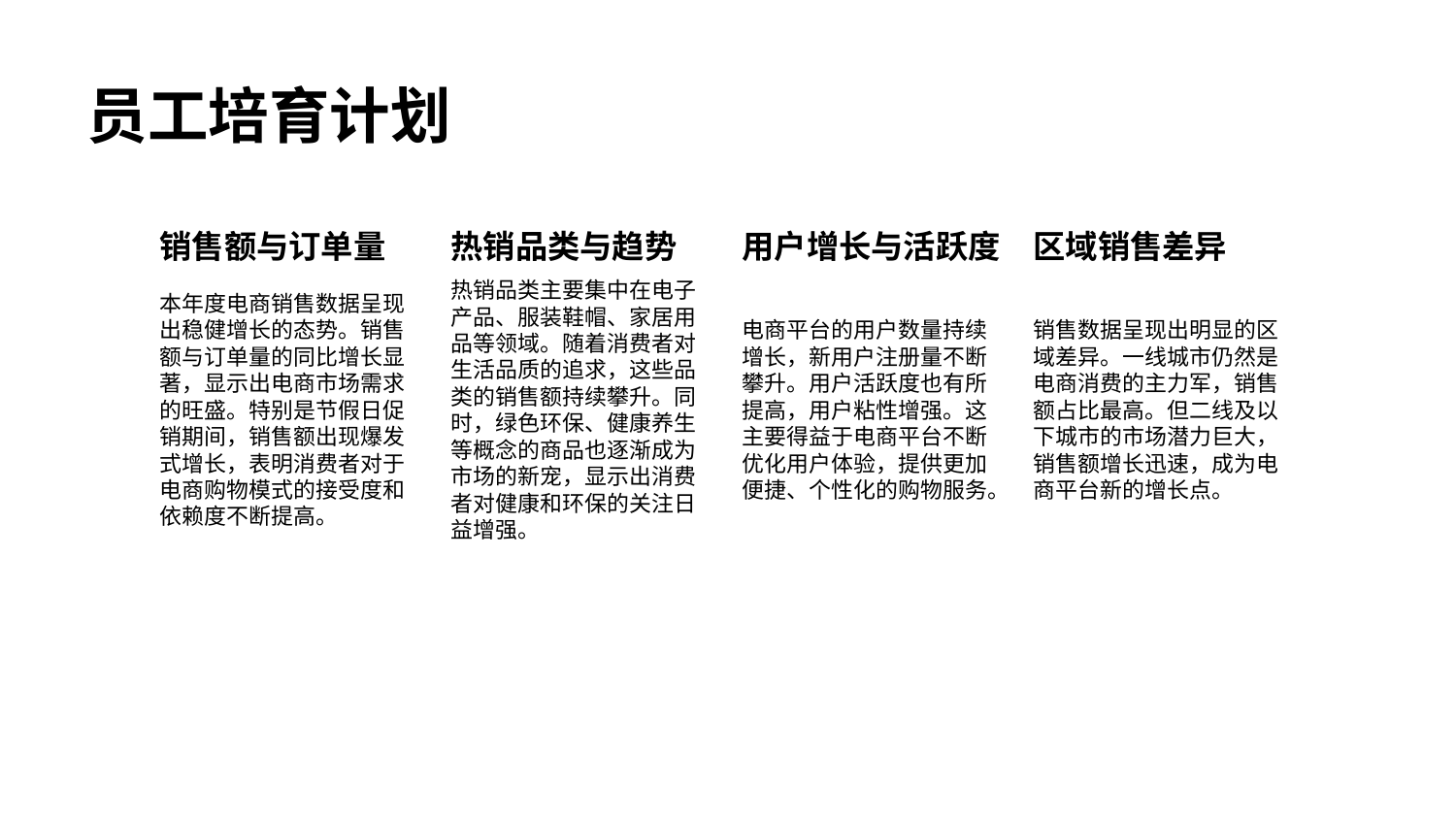

员工培育计划
销售额与订单量
热销品类与趋势
用户增长与活跃度
区域销售差异
本年度电商销售数据呈现出稳健增长的态势。销售额与订单量的同比增长显著，显示出电商市场需求的旺盛。特别是节假日促销期间，销售额出现爆发式增长，表明消费者对于电商购物模式的接受度和依赖度不断提高。
热销品类主要集中在电子产品、服装鞋帽、家居用品等领域。随着消费者对生活品质的追求，这些品类的销售额持续攀升。同时，绿色环保、健康养生等概念的商品也逐渐成为市场的新宠，显示出消费者对健康和环保的关注日益增强。
电商平台的用户数量持续增长，新用户注册量不断攀升。用户活跃度也有所提高，用户粘性增强。这主要得益于电商平台不断优化用户体验，提供更加便捷、个性化的购物服务。
销售数据呈现出明显的区域差异。一线城市仍然是电商消费的主力军，销售额占比最高。但二线及以下城市的市场潜力巨大，销售额增长迅速，成为电商平台新的增长点。